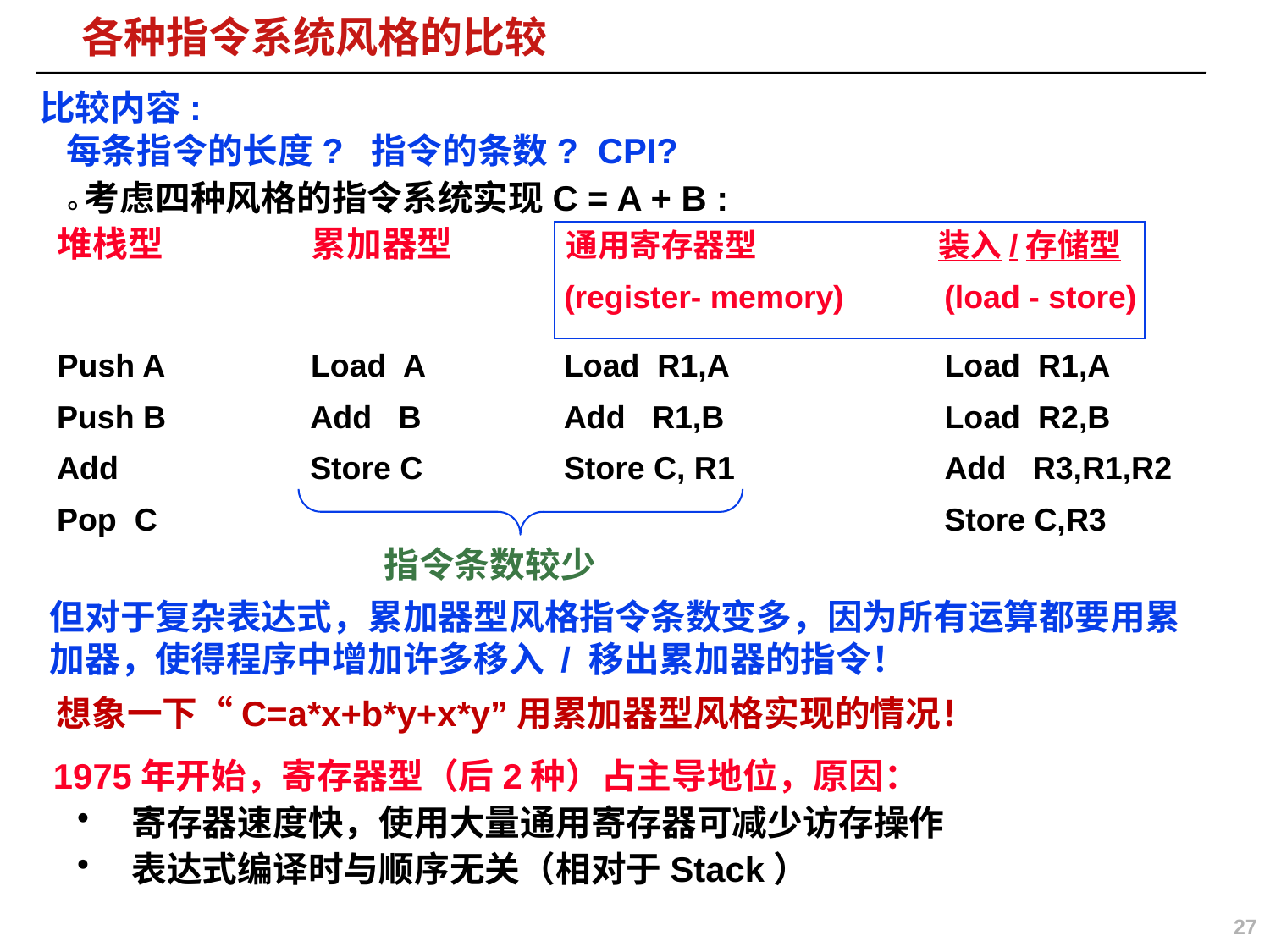

# 各种指令系统风格的比较

比较内容:
每条指令的长度?  指令的条数?  CPI?
考虑四种风格的指令系统实现C = A + B :
°
堆栈型
累加器型

通用寄存器型
装入/存储型
(register- memory)
(load - store)
Push A
Load  A
Load  R1,A
Load  R1,A
Push B
Add   B
Add   R1,B
Load  R2,B
Add
Store C
Store C, R1
Add   R3,R1,R2

指令条数较少
Pop  C
Store C,R3
但对于复杂表达式，累加器型风格指令条数变多，因为所有运算都要用累加器，使得程序中增加许多移入 / 移出累加器的指令！
想象一下“C=a*x+b*y+x*y”用累加器型风格实现的情况！
 1975年开始，寄存器型（后2种）占主导地位，原因：
  寄存器速度快，使用大量通用寄存器可减少访存操作
  表达式编译时与顺序无关（相对于Stack）
27